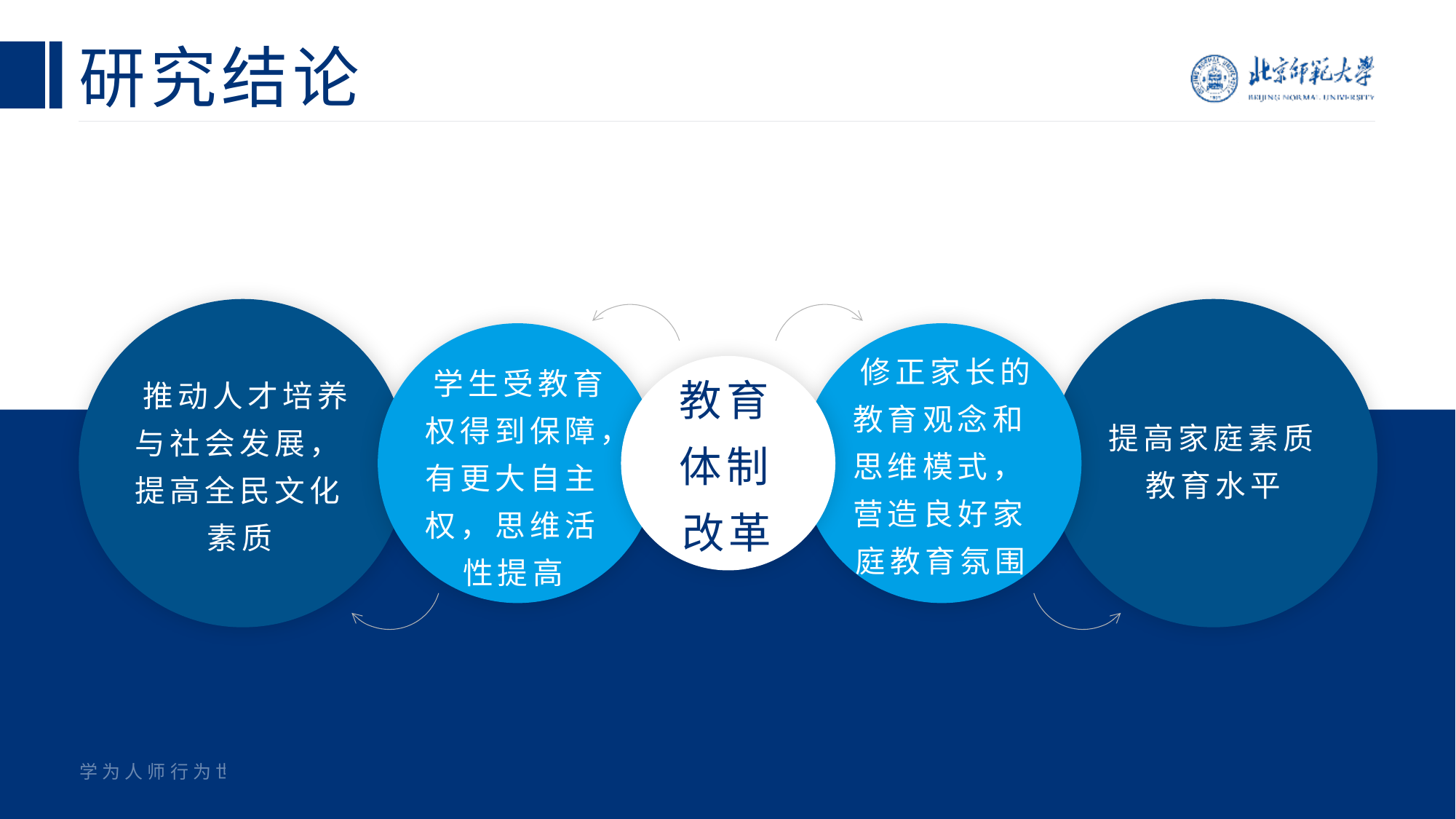

# 研究结论

 修正家长的教育观念和思维模式，营造良好家庭教育氛围
教育体制改革
 学生受教育权得到保障，有更大自主权，思维活性提高

 推动人才培养与社会发展，提高全民文化素质
提高家庭素质教育水平

学为人师行为世范